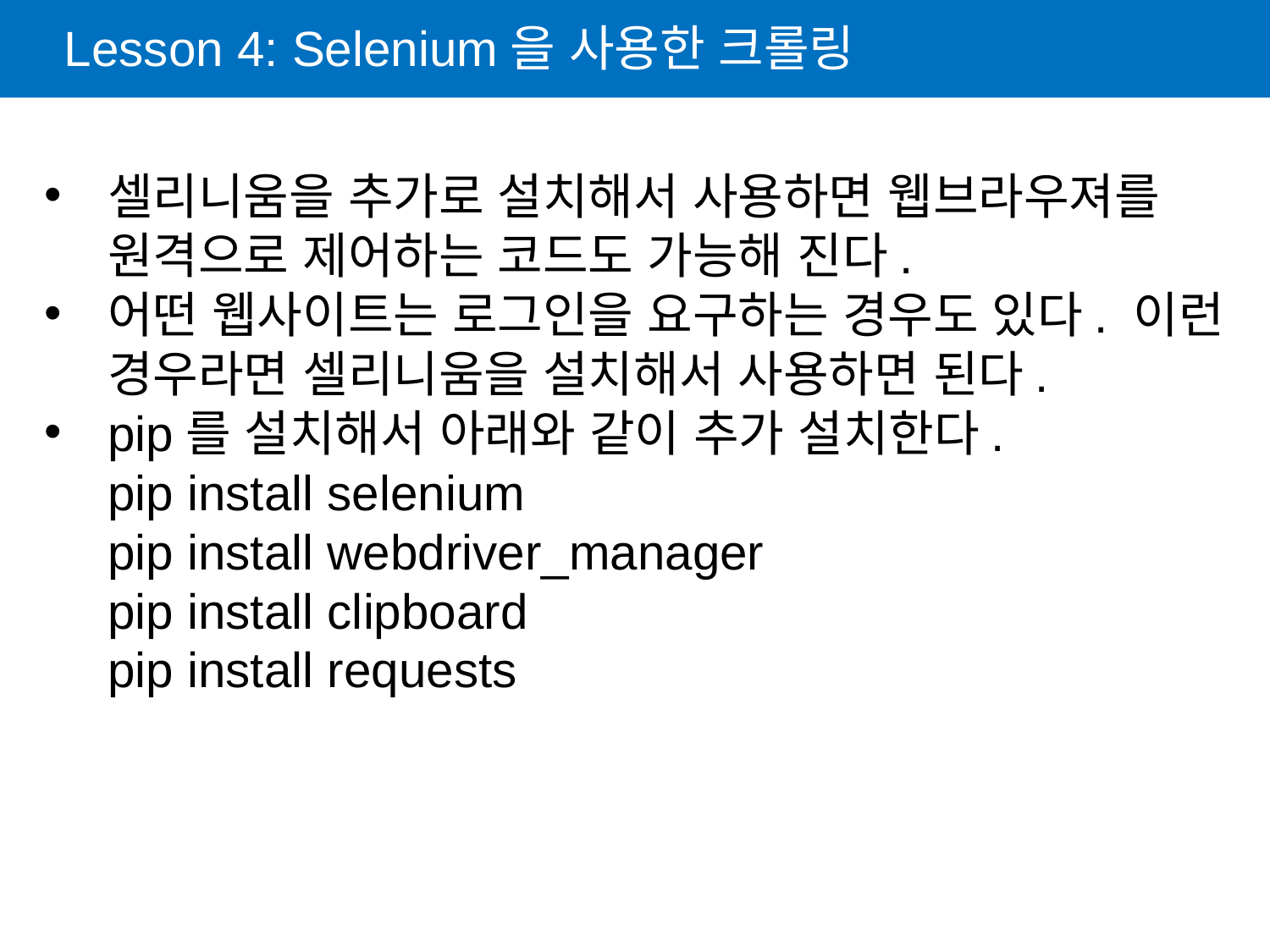

# Lesson 4: Selenium을 사용한 크롤링
셀리니움을 추가로 설치해서 사용하면 웹브라우져를 원격으로 제어하는 코드도 가능해 진다.
어떤 웹사이트는 로그인을 요구하는 경우도 있다. 이런 경우라면 셀리니움을 설치해서 사용하면 된다.
pip를 설치해서 아래와 같이 추가 설치한다.
pip install selenium
pip install webdriver_manager
pip install clipboard
pip install requests